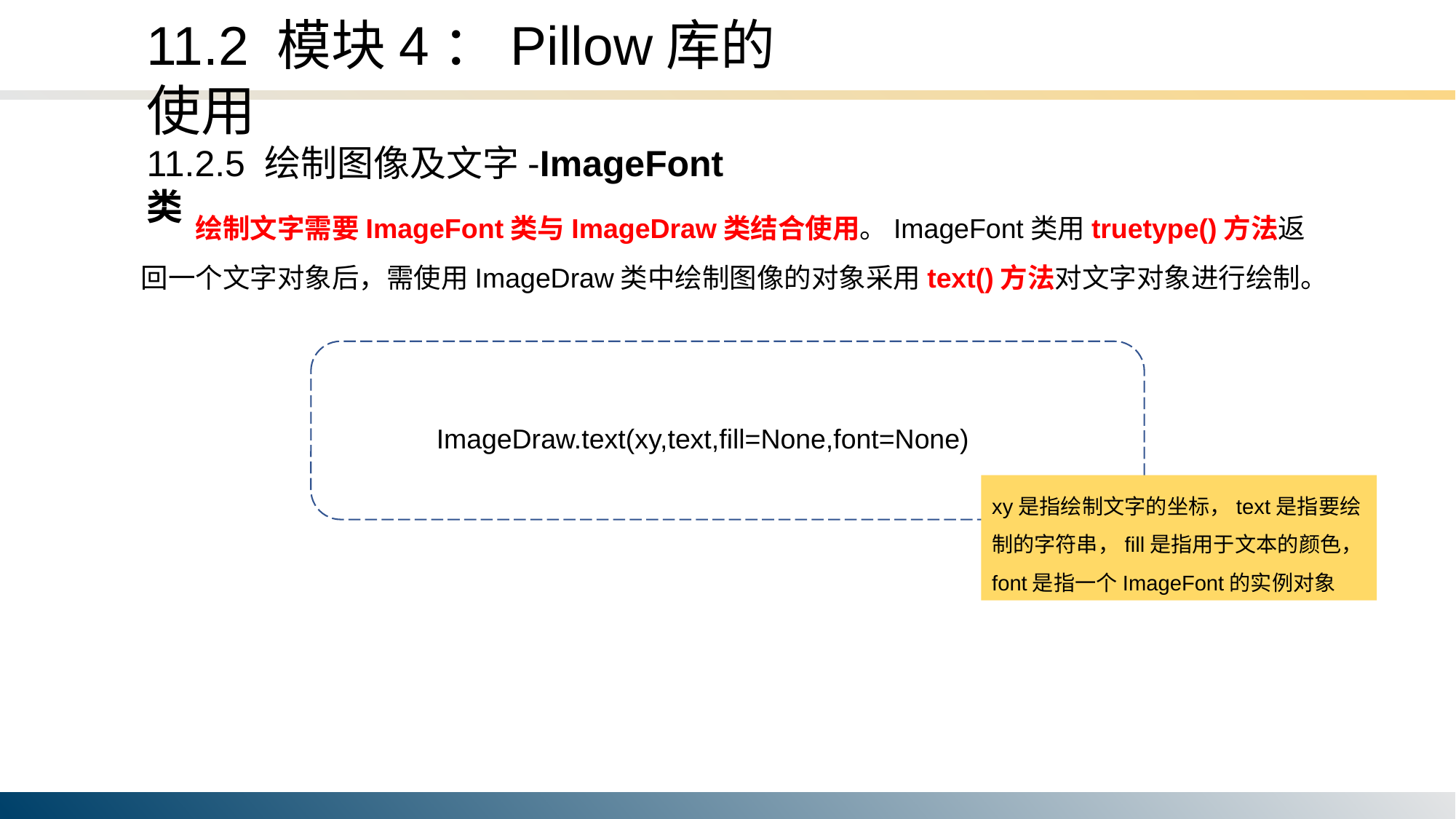

11.2 模块4：Pillow库的使用
11.2.5 绘制图像及文字-ImageFont类
绘制文字需要ImageFont类与ImageDraw类结合使用。ImageFont类用truetype()方法返回一个文字对象后，需使用ImageDraw类中绘制图像的对象采用text()方法对文字对象进行绘制。

ImageDraw.text(xy,text,fill=None,font=None)
xy是指绘制文字的坐标，text是指要绘制的字符串，fill是指用于文本的颜色，font是指一个ImageFont的实例对象